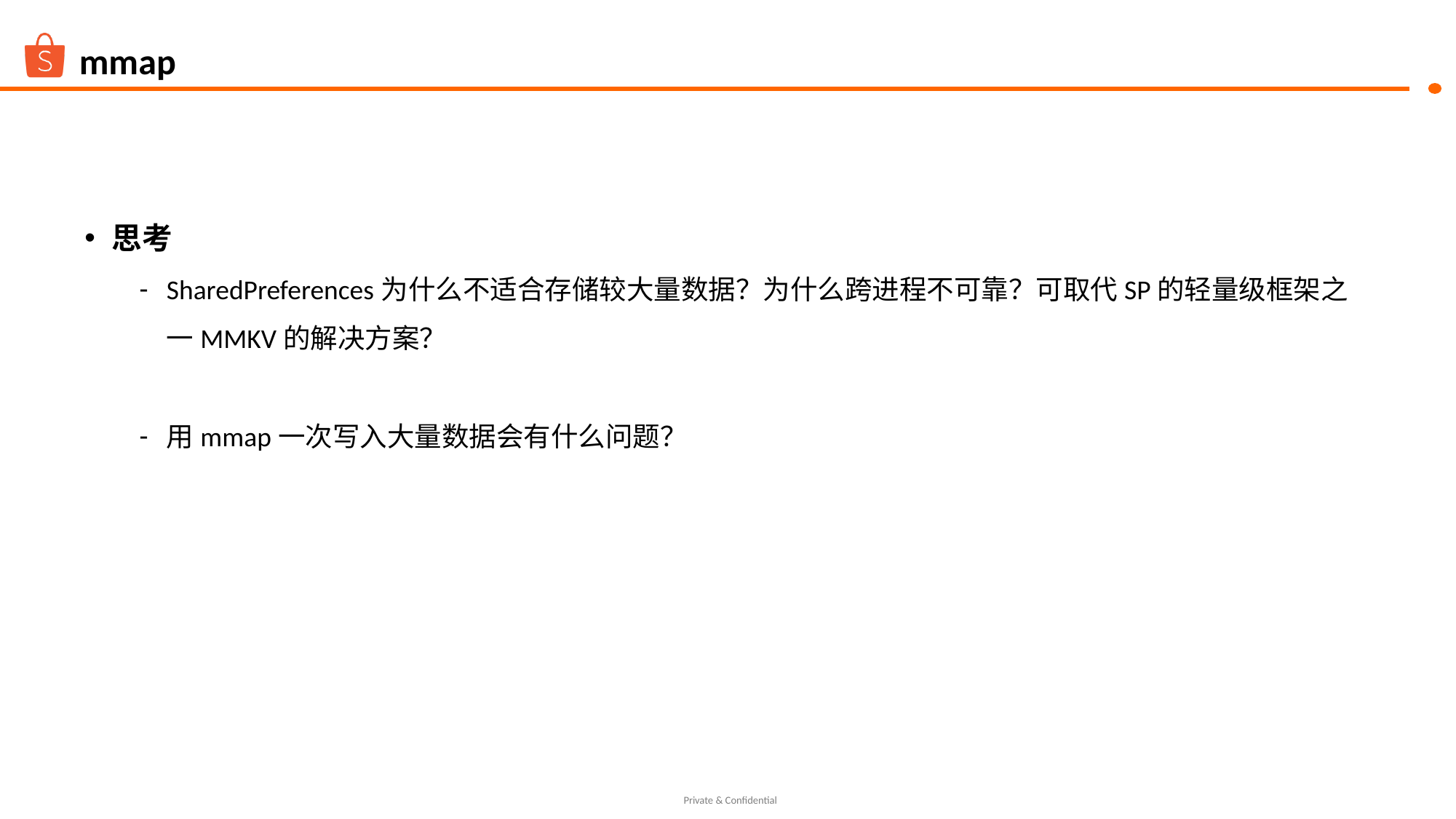

# mmap
思考
SharedPreferences为什么不适合存储较大量数据？为什么跨进程不可靠？可取代SP的轻量级框架之一MMKV的解决方案？
用mmap一次写入大量数据会有什么问题？